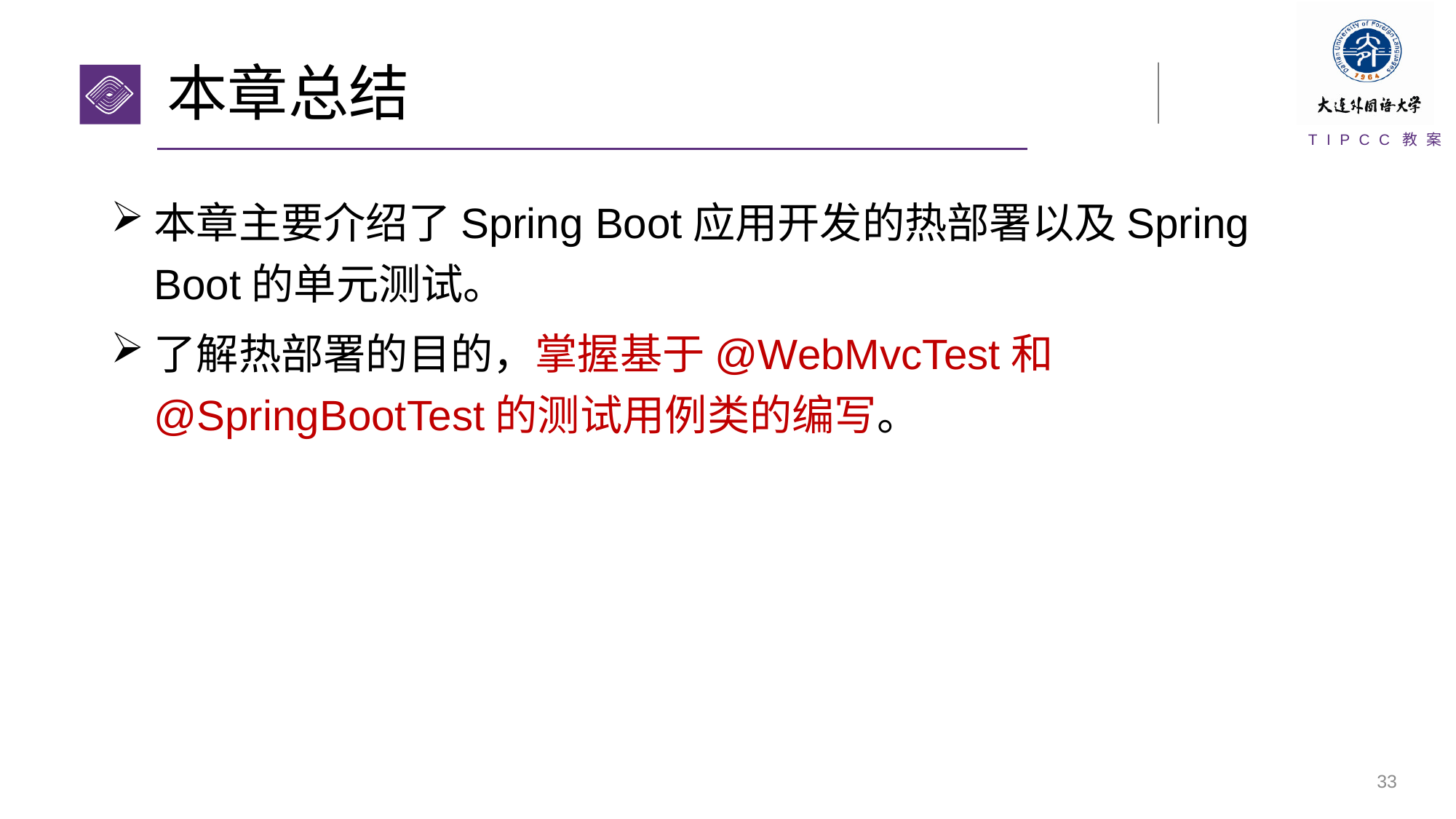

# 本章总结
本章主要介绍了Spring Boot应用开发的热部署以及Spring Boot的单元测试。
了解热部署的目的，掌握基于@WebMvcTest和@SpringBootTest的测试用例类的编写。
33